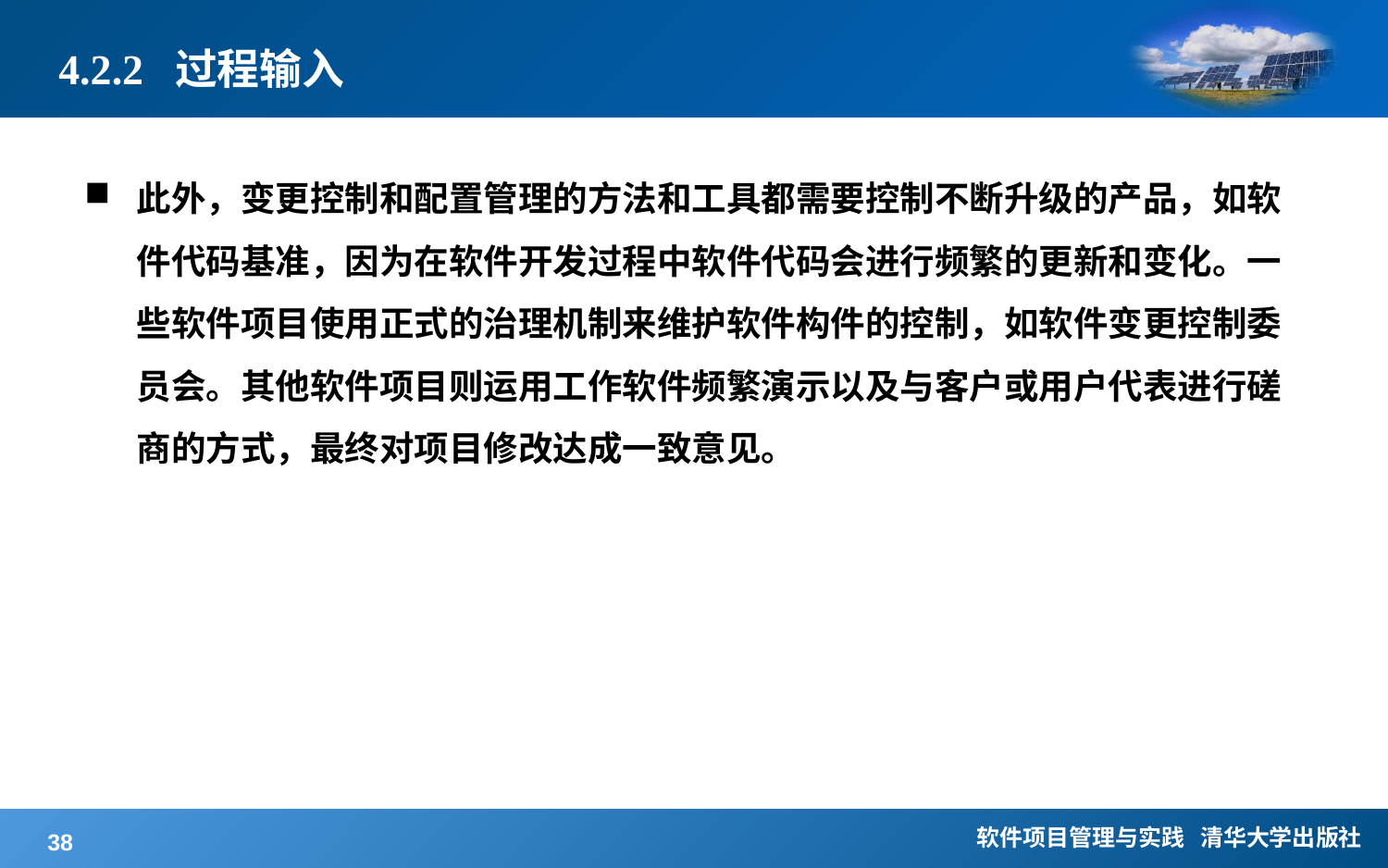

# 4.2.2  过程输入
此外，变更控制和配置管理的方法和工具都需要控制不断升级的产品，如软件代码基准，因为在软件开发过程中软件代码会进行频繁的更新和变化。一些软件项目使用正式的治理机制来维护软件构件的控制，如软件变更控制委员会。其他软件项目则运用工作软件频繁演示以及与客户或用户代表进行磋商的方式，最终对项目修改达成一致意见。